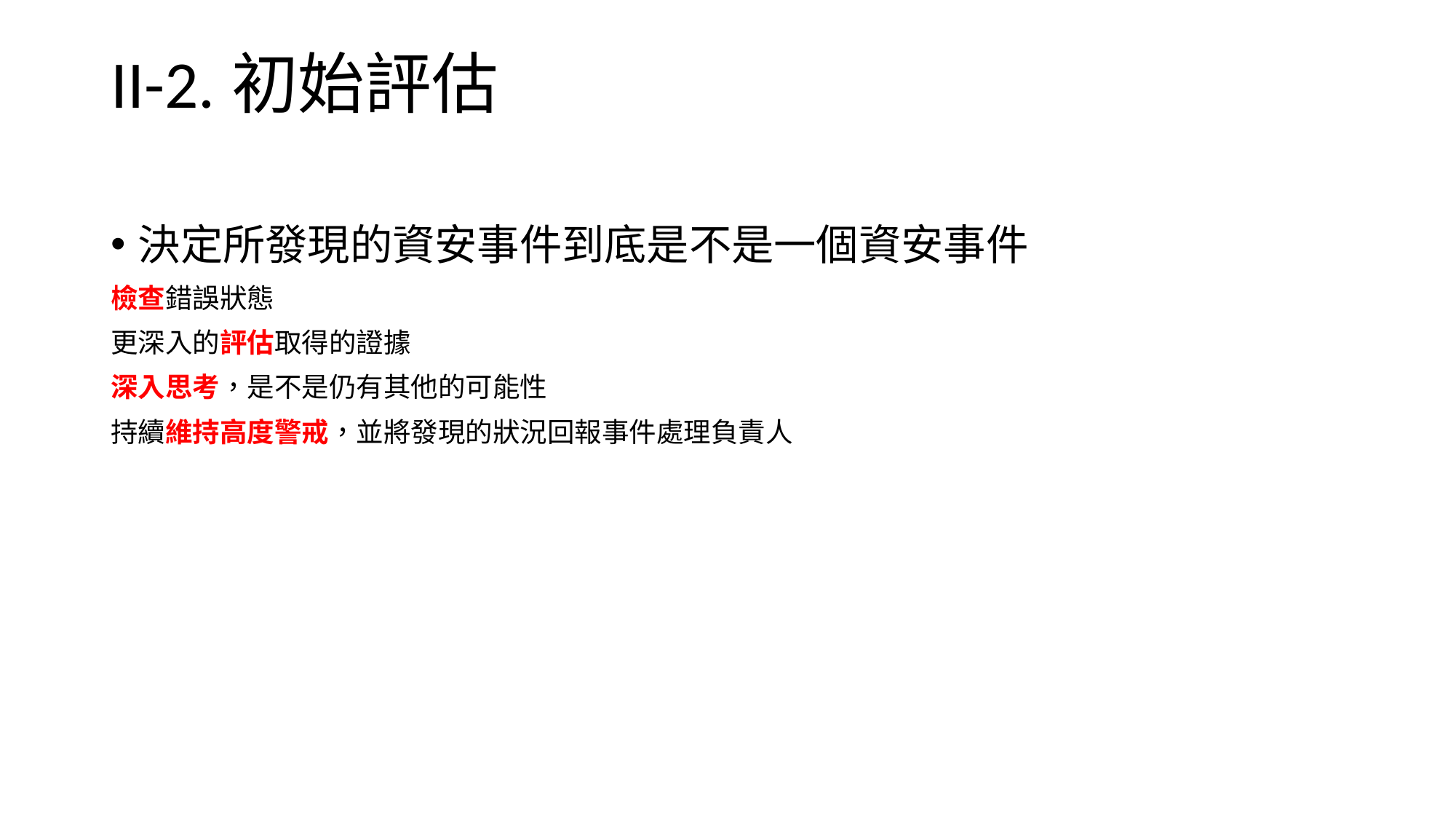

# II-2.初始評估
決定所發現的資安事件到底是不是一個資安事件
檢查錯誤狀態
更深入的評估取得的證據
深入思考，是不是仍有其他的可能性
持續維持高度警戒，並將發現的狀況回報事件處理負責人